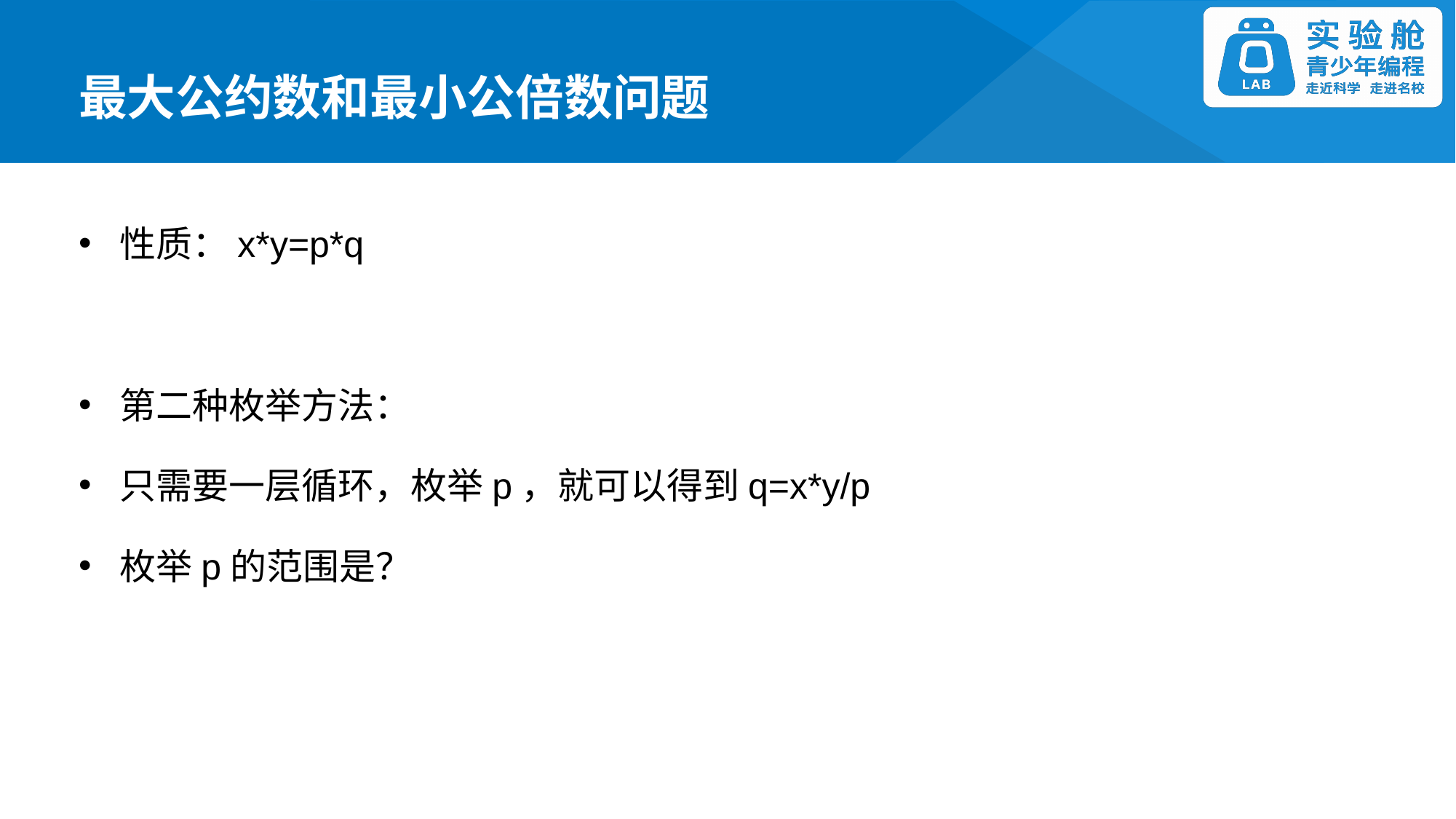

最大公约数和最小公倍数问题
性质：x*y=p*q

第二种枚举方法：
只需要一层循环，枚举p，就可以得到q=x*y/p
枚举p的范围是？